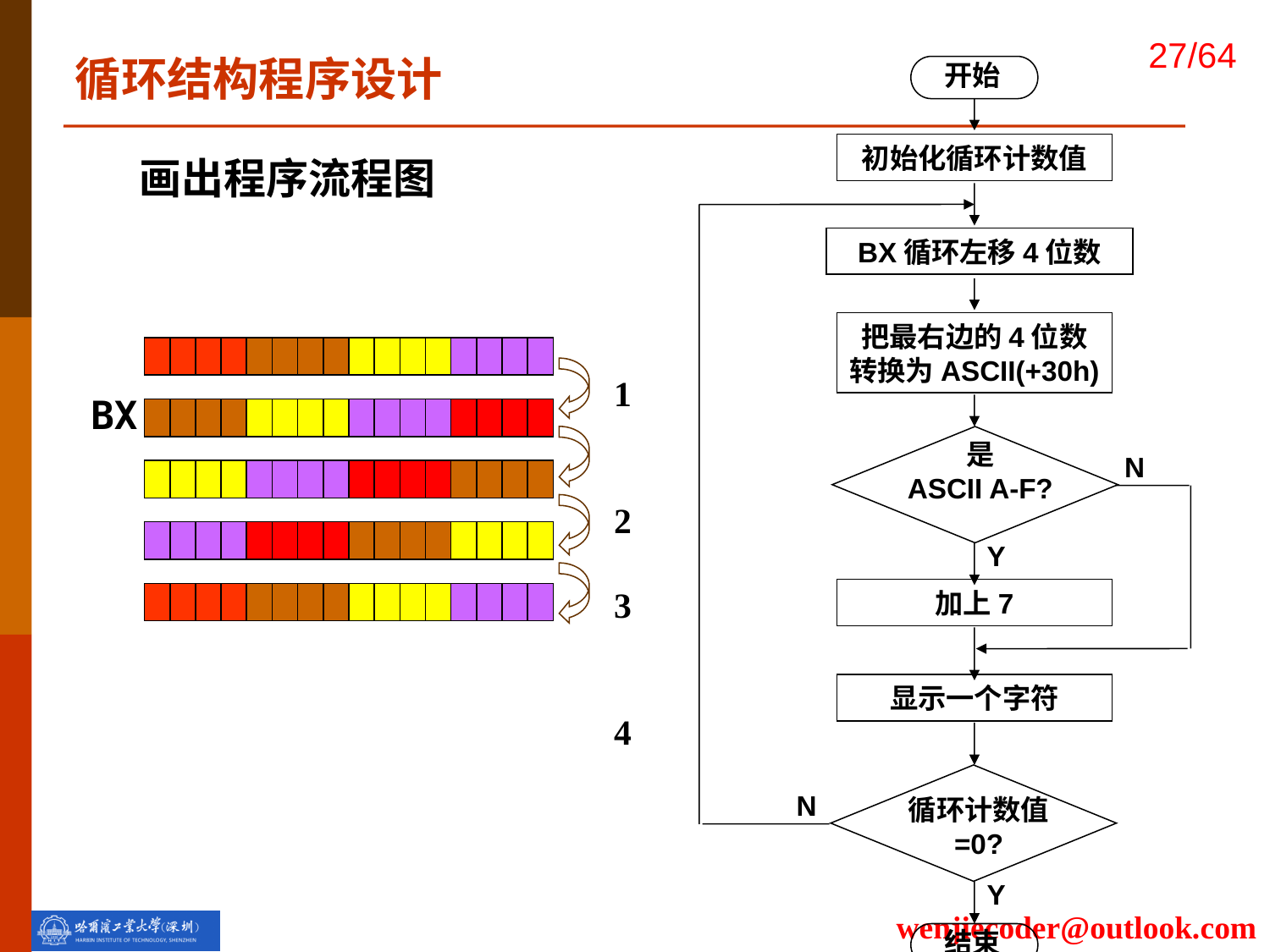

循环结构程序设计
开始

初始化循环计数值

BX循环左移4位数

把最右边的4位数
转换为ASCII(+30h)

是
ASCII A-F?
N

Y

加上7

显示一个字符

N
循环计数值
=0?

Y

结束

画出程序流程图
    BX

1

2

3

4